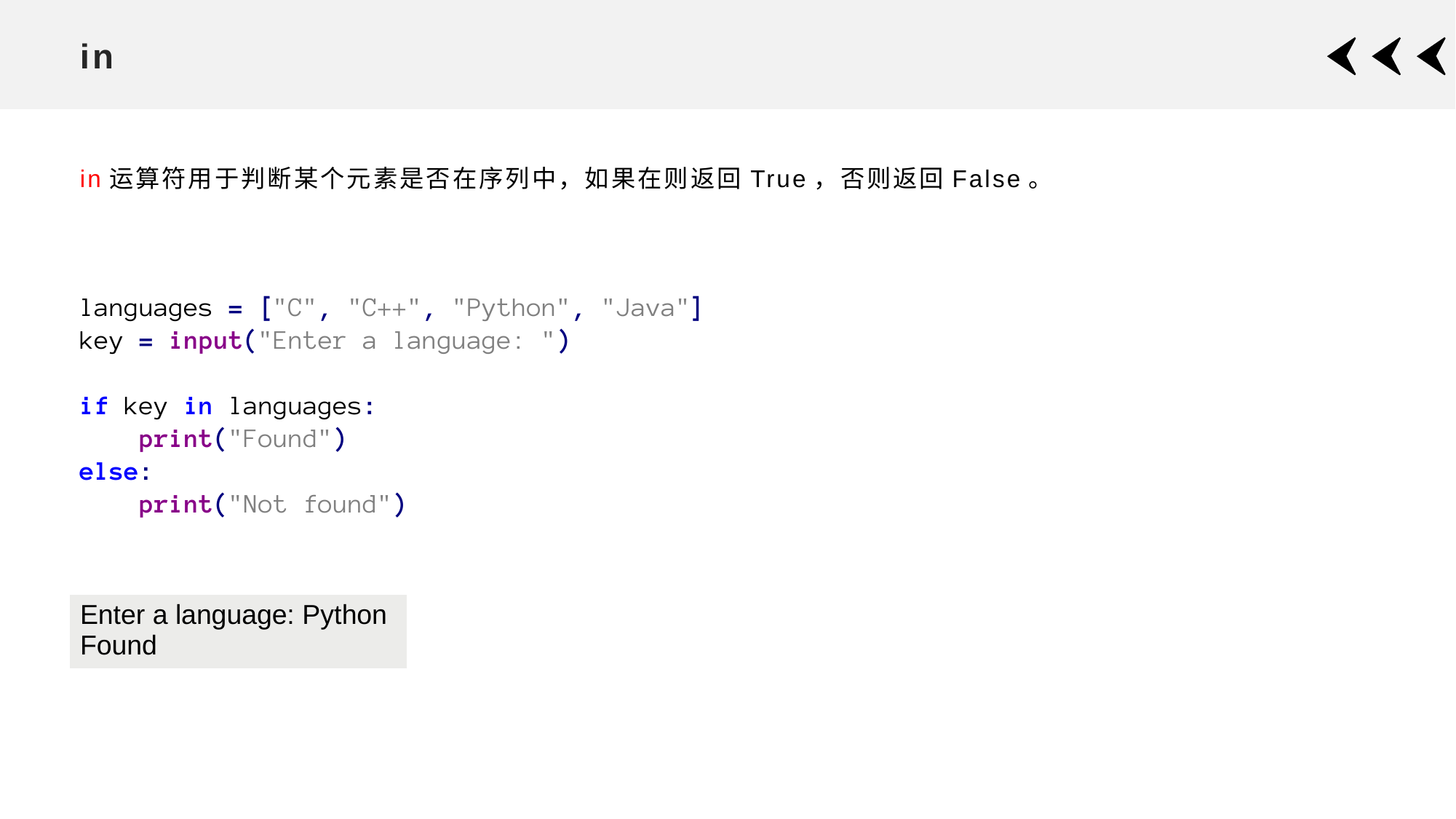

# in
in运算符用于判断某个元素是否在序列中，如果在则返回True，否则返回False。
languages = ["C", "C++", "Python", "Java"]
key = input("Enter a language: ")

if key in languages:
    print("Found")
else:
    print("Not found")
| Enter a language: Python Found |
| --- |